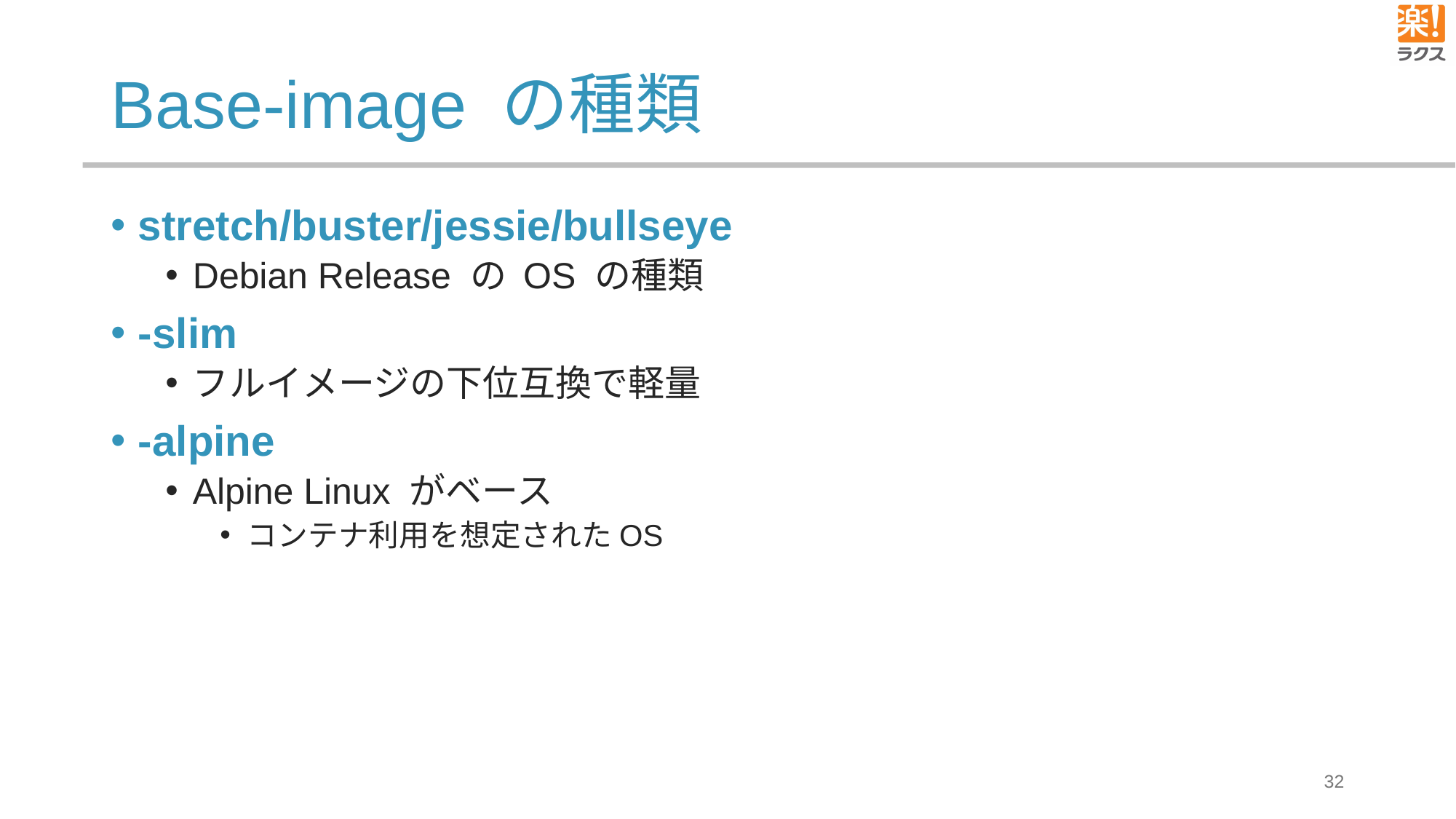

# Base-image の種類
stretch/buster/jessie/bullseye
Debian Release の OS の種類
-slim
フルイメージの下位互換で軽量
-alpine
Alpine Linux がベース
コンテナ利用を想定されたOS

32